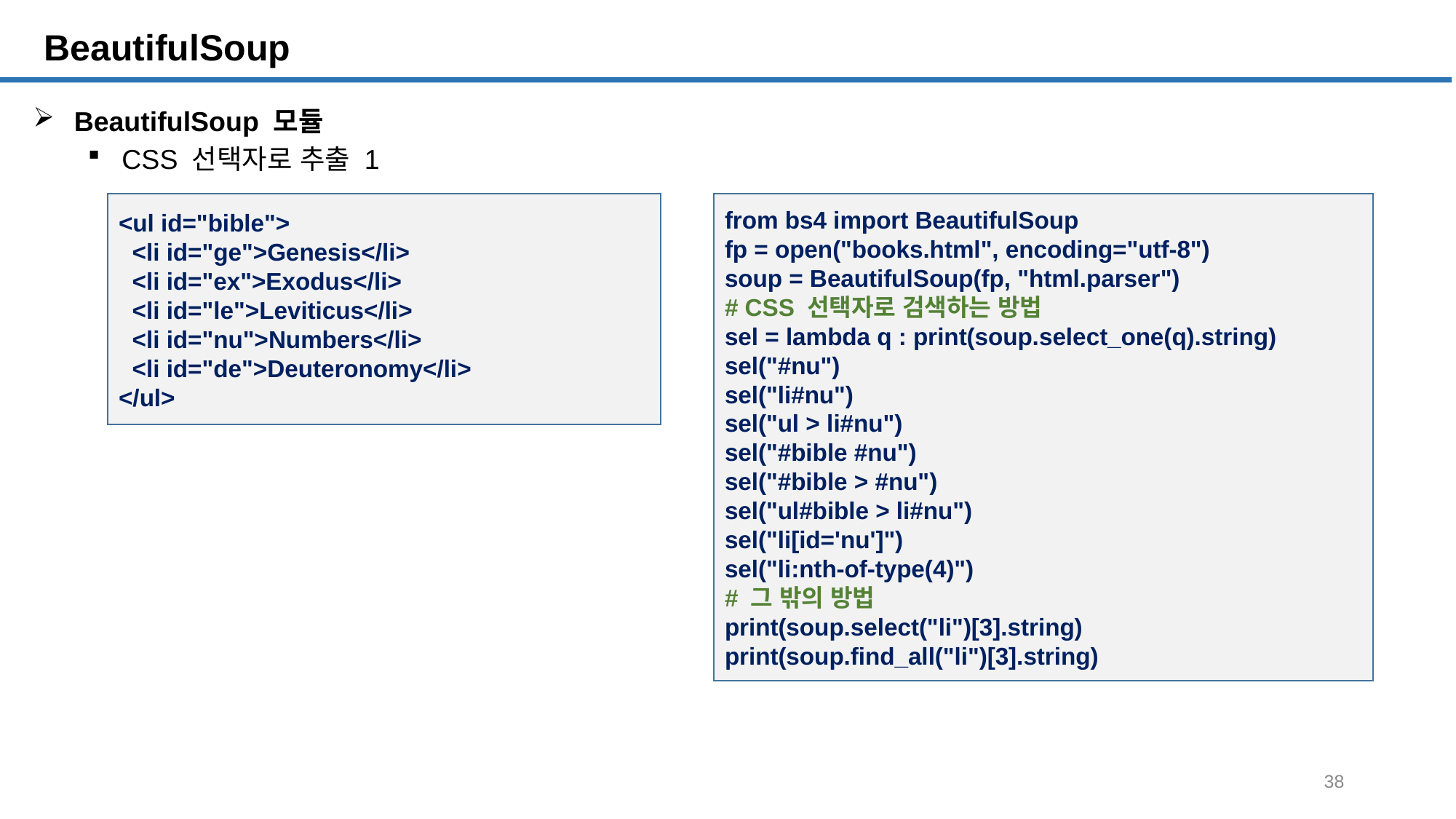

SQL 튜닝 개요
# BeautifulSoup

BeautifulSoup 모듈
CSS 선택자로 추출 1
<ul id="bible">
  <li id="ge">Genesis</li>
  <li id="ex">Exodus</li>
  <li id="le">Leviticus</li>
  <li id="nu">Numbers</li>
  <li id="de">Deuteronomy</li>
</ul>
from bs4 import BeautifulSoup
fp = open("books.html", encoding="utf-8")
soup = BeautifulSoup(fp, "html.parser")
# CSS 선택자로 검색하는 방법
sel = lambda q : print(soup.select_one(q).string)
sel("#nu")
sel("li#nu")
sel("ul > li#nu")
sel("#bible #nu")
sel("#bible > #nu")
sel("ul#bible > li#nu")
sel("li[id='nu']")
sel("li:nth-of-type(4)")
# 그 밖의 방법
print(soup.select("li")[3].string)
print(soup.find_all("li")[3].string)
38